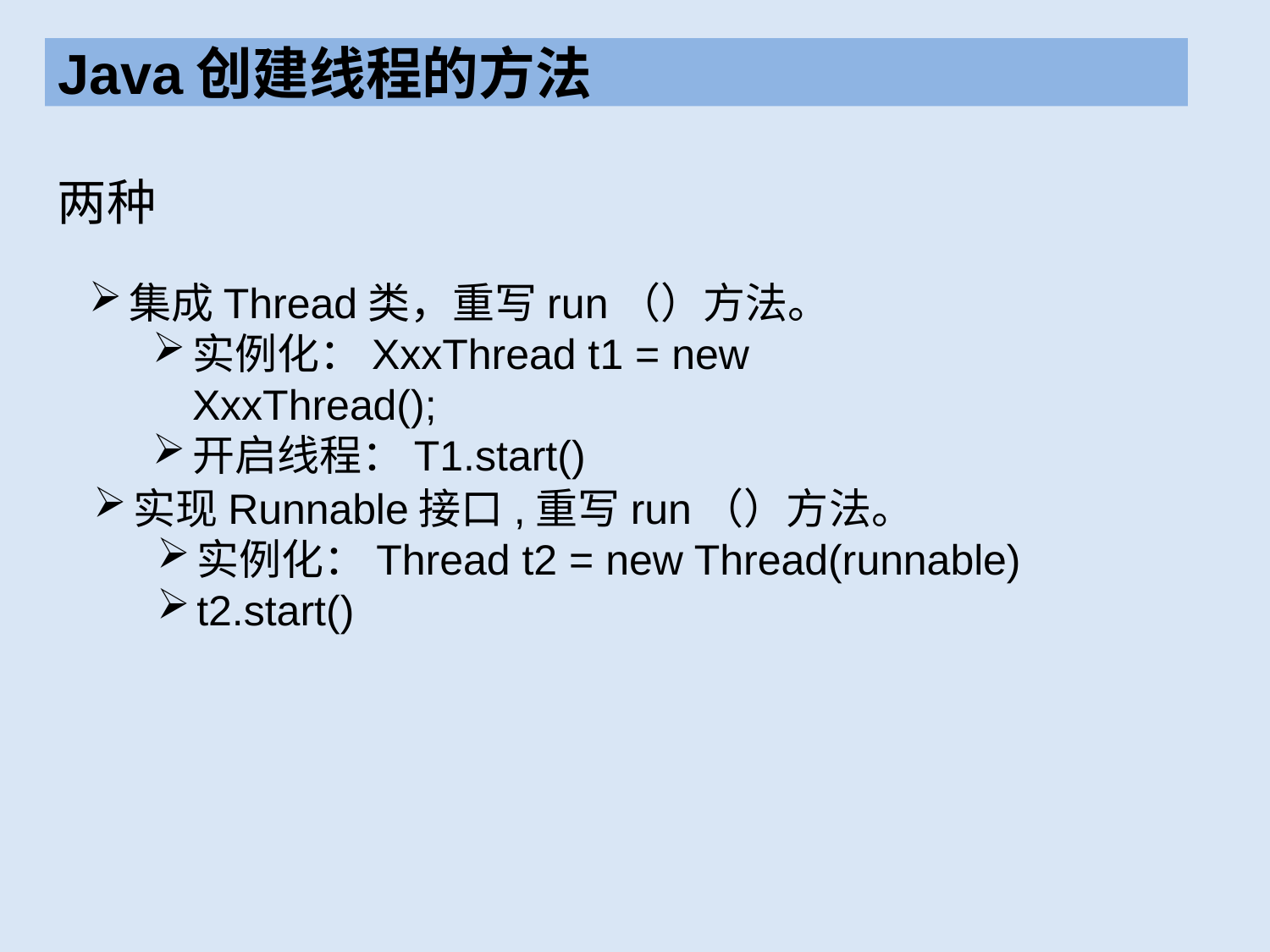

Java创建线程的方法
两种
集成Thread类，重写run（）方法。
实例化：XxxThread t1 = new XxxThread();
开启线程：T1.start()
实现Runnable接口,重写run（）方法。
实例化：Thread t2 = new Thread(runnable)
t2.start()